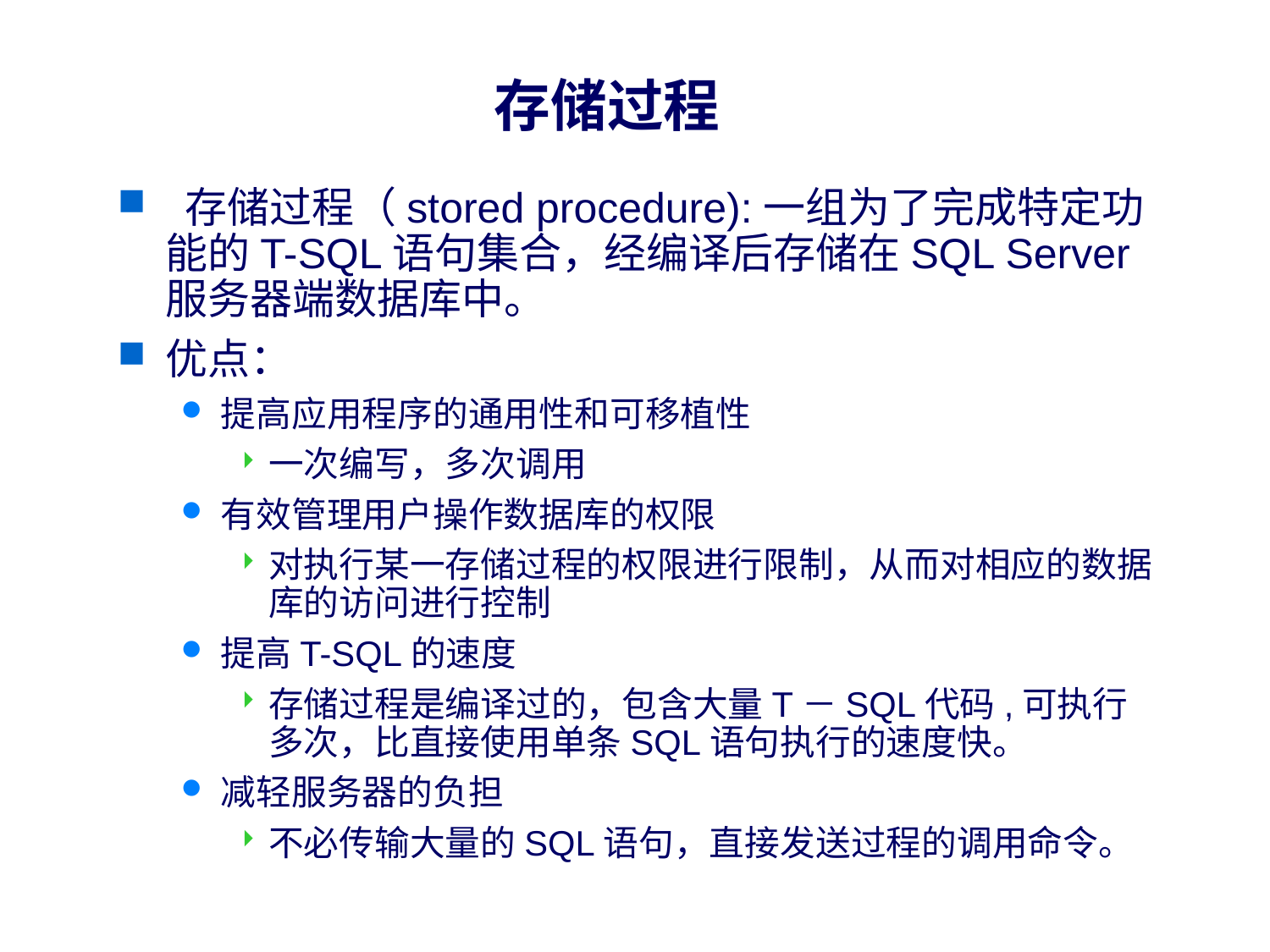

# 存储过程
 存储过程（stored procedure):一组为了完成特定功能的T-SQL语句集合，经编译后存储在SQL Server服务器端数据库中。
优点：
提高应用程序的通用性和可移植性
一次编写，多次调用
有效管理用户操作数据库的权限
对执行某一存储过程的权限进行限制，从而对相应的数据库的访问进行控制
提高T-SQL的速度
存储过程是编译过的，包含大量T－SQL代码,可执行多次，比直接使用单条SQL语句执行的速度快。
减轻服务器的负担
不必传输大量的SQL语句，直接发送过程的调用命令。